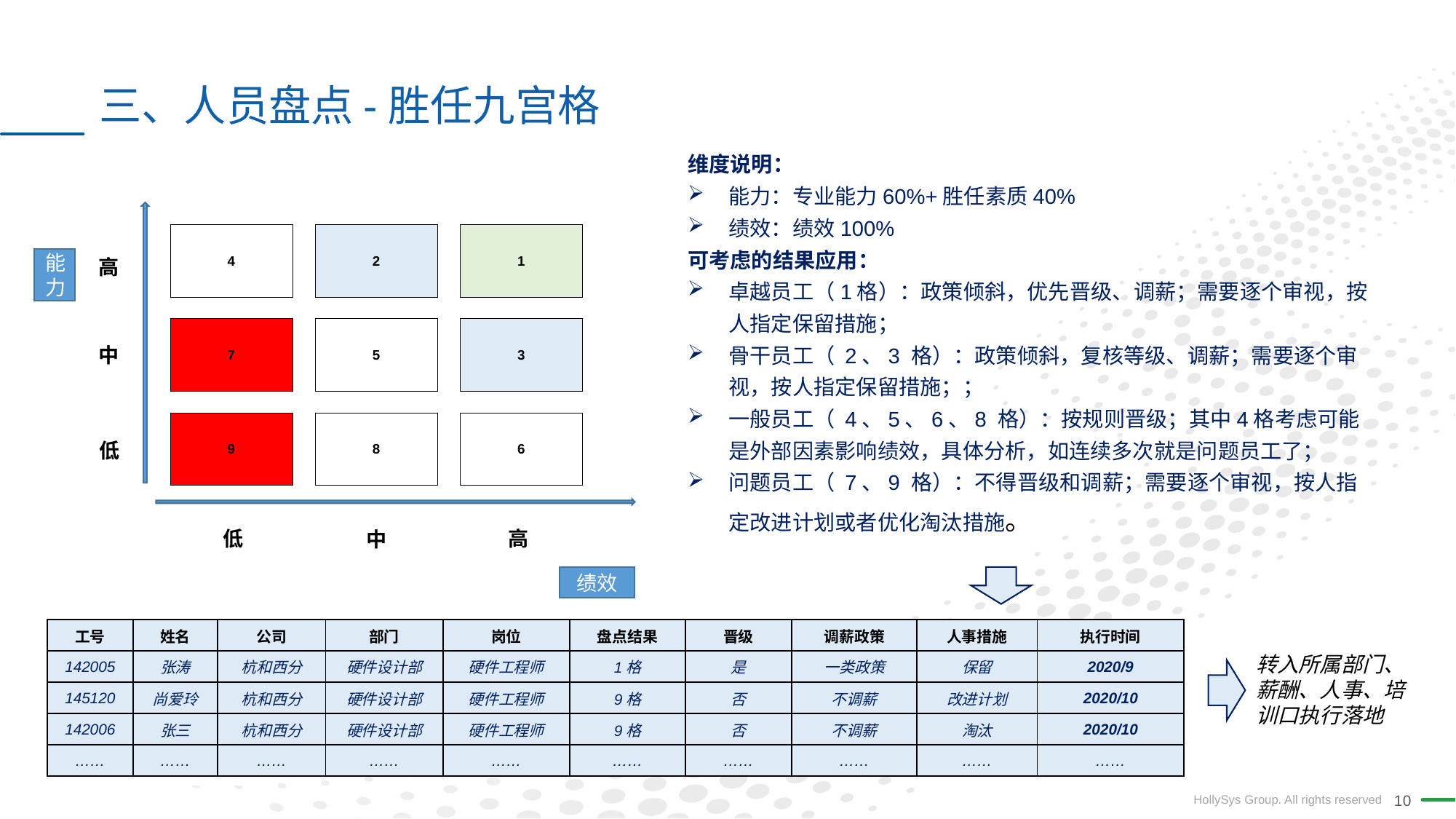

# 三、人员盘点-胜任九宫格
维度说明：
能力：专业能力60%+胜任素质40%
绩效：绩效100%
可考虑的结果应用：
卓越员工（1格）：政策倾斜，优先晋级、调薪；需要逐个审视，按人指定保留措施；
骨干员工（ 2、3 格）：政策倾斜，复核等级、调薪；需要逐个审视，按人指定保留措施；；
一般员工（ 4、5、6、8 格）：按规则晋级；其中4格考虑可能是外部因素影响绩效，具体分析，如连续多次就是问题员工了；
问题员工（ 7、9 格）：不得晋级和调薪；需要逐个审视，按人指定改进计划或者优化淘汰措施。

| 4 |  | 2 |  | 1 |
| --- | --- | --- | --- | --- |
|  |  |  |  |  |
| 7 |  | 5 |  | 3 |
|  |  |  |  |  |
| 9 |  | 8 |  | 6 |
能力
高
中
低

低
高
中
绩效

| 工号 | 姓名 | 公司 | 部门 | 岗位 | 盘点结果 | 晋级 | 调薪政策 | 人事措施 | 执行时间 |
| --- | --- | --- | --- | --- | --- | --- | --- | --- | --- |
| 142005 | 张涛 | 杭和西分 | 硬件设计部 | 硬件工程师 | 1格 | 是 | 一类政策 | 保留 | 2020/9 |
| 145120 | 尚爱玲 | 杭和西分 | 硬件设计部 | 硬件工程师 | 9格 | 否 | 不调薪 | 改进计划 | 2020/10 |
| 142006 | 张三 | 杭和西分 | 硬件设计部 | 硬件工程师 | 9格 | 否 | 不调薪 | 淘汰 | 2020/10 |
| …… | …… | …… | …… | …… | …… | …… | …… | …… | …… |
转入所属部门、薪酬、人事、培训口执行落地